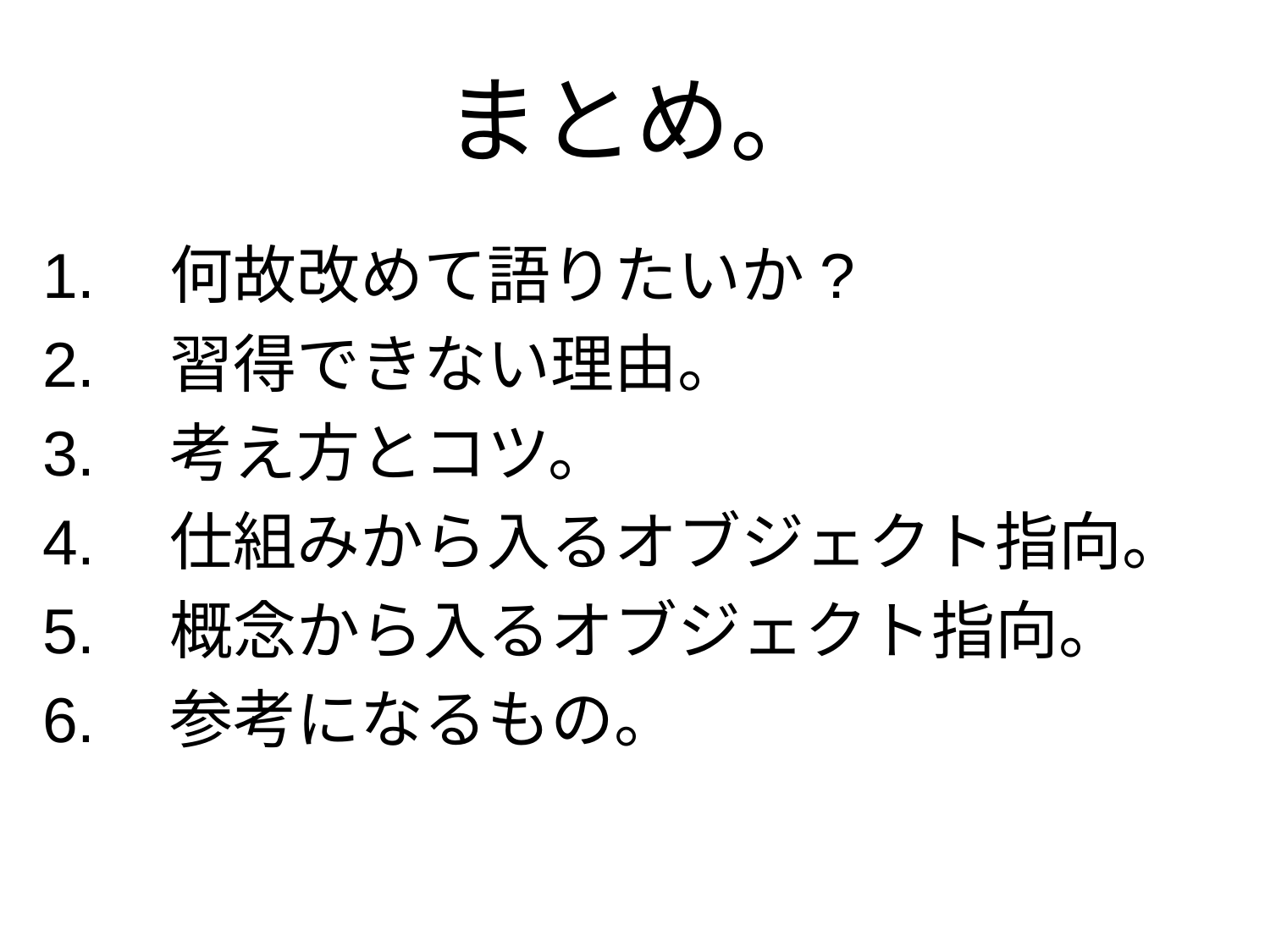

# まとめ。
何故改めて語りたいか?
習得できない理由。
考え方とコツ。
仕組みから入るオブジェクト指向。
概念から入るオブジェクト指向。
参考になるもの。